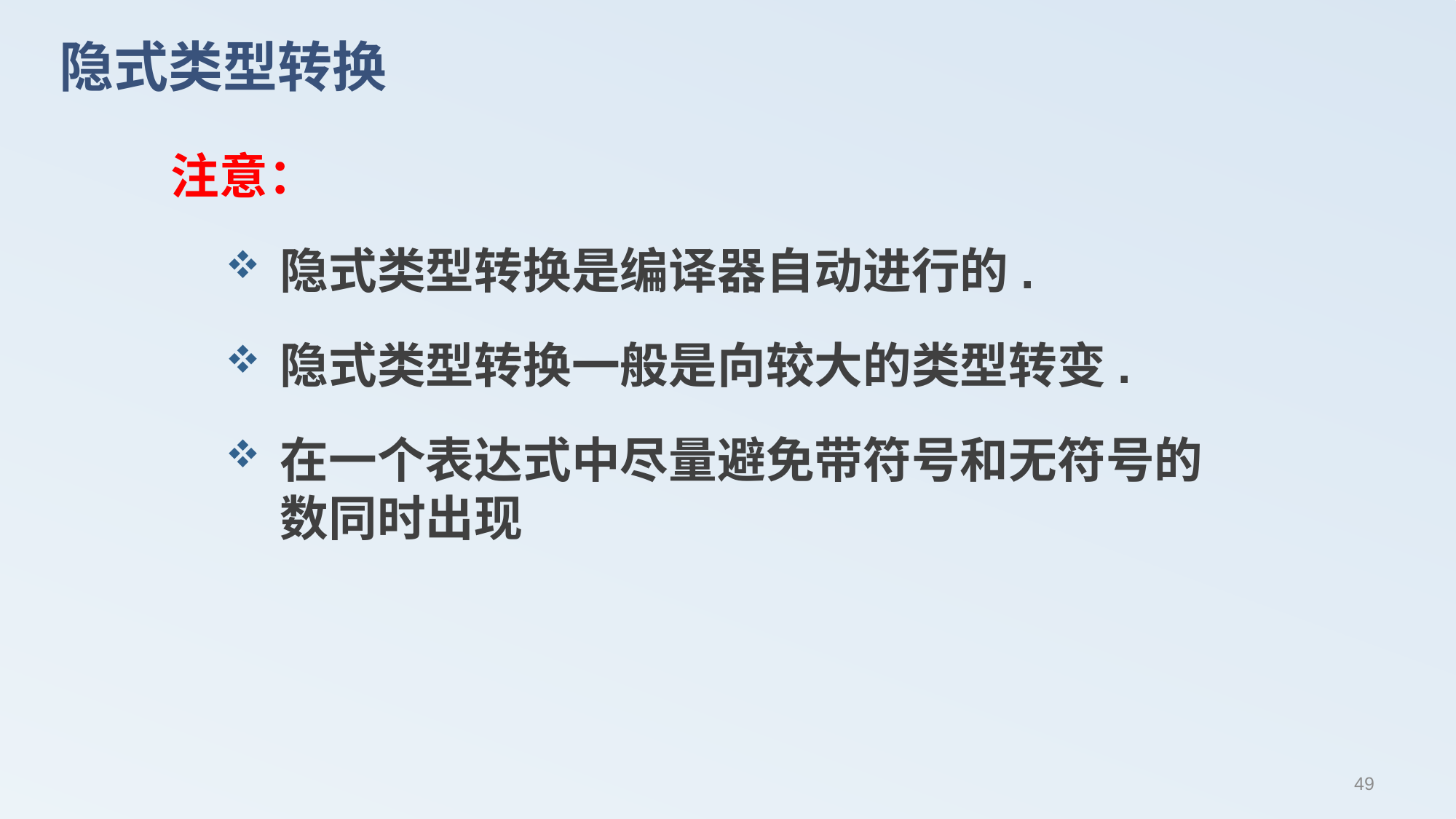

# 隐式类型转换
注意：
隐式类型转换是编译器自动进行的.
隐式类型转换一般是向较大的类型转变.
在一个表达式中尽量避免带符号和无符号的数同时出现